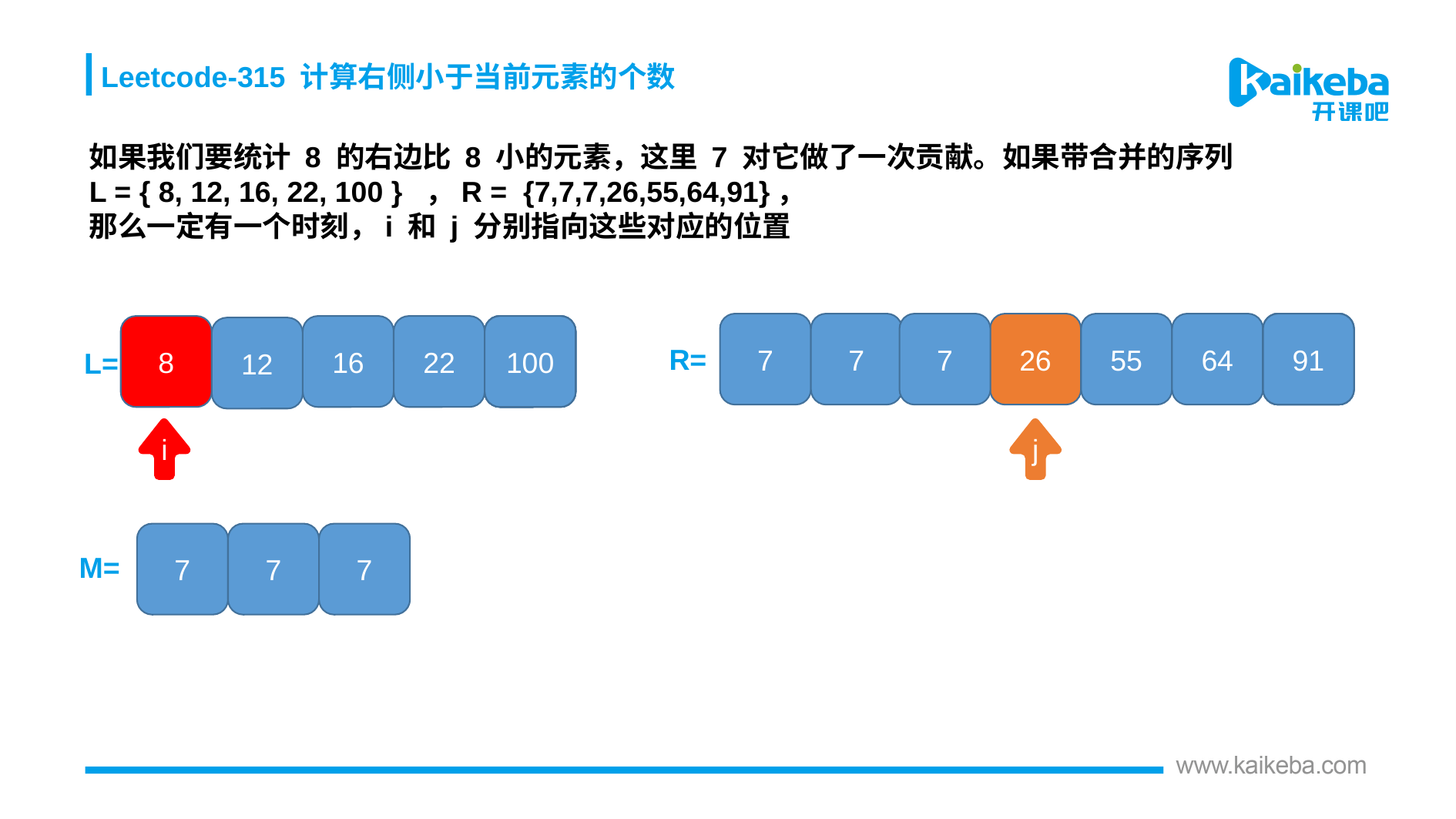

Leetcode-315 计算右侧小于当前元素的个数

如果我们要统计 8 的右边比 8 小的元素，这里 7 对它做了一次贡献。如果带合并的序列
L = { 8, 12, 16, 22, 100 }  ，R =  {7,7,7,26,55,64,91}，
那么一定有一个时刻，i 和 j 分别指向这些对应的位置
26
55
64

91
7
7
7
8
16
22

100
12
R=
L=
i
j
7
7
7
M=